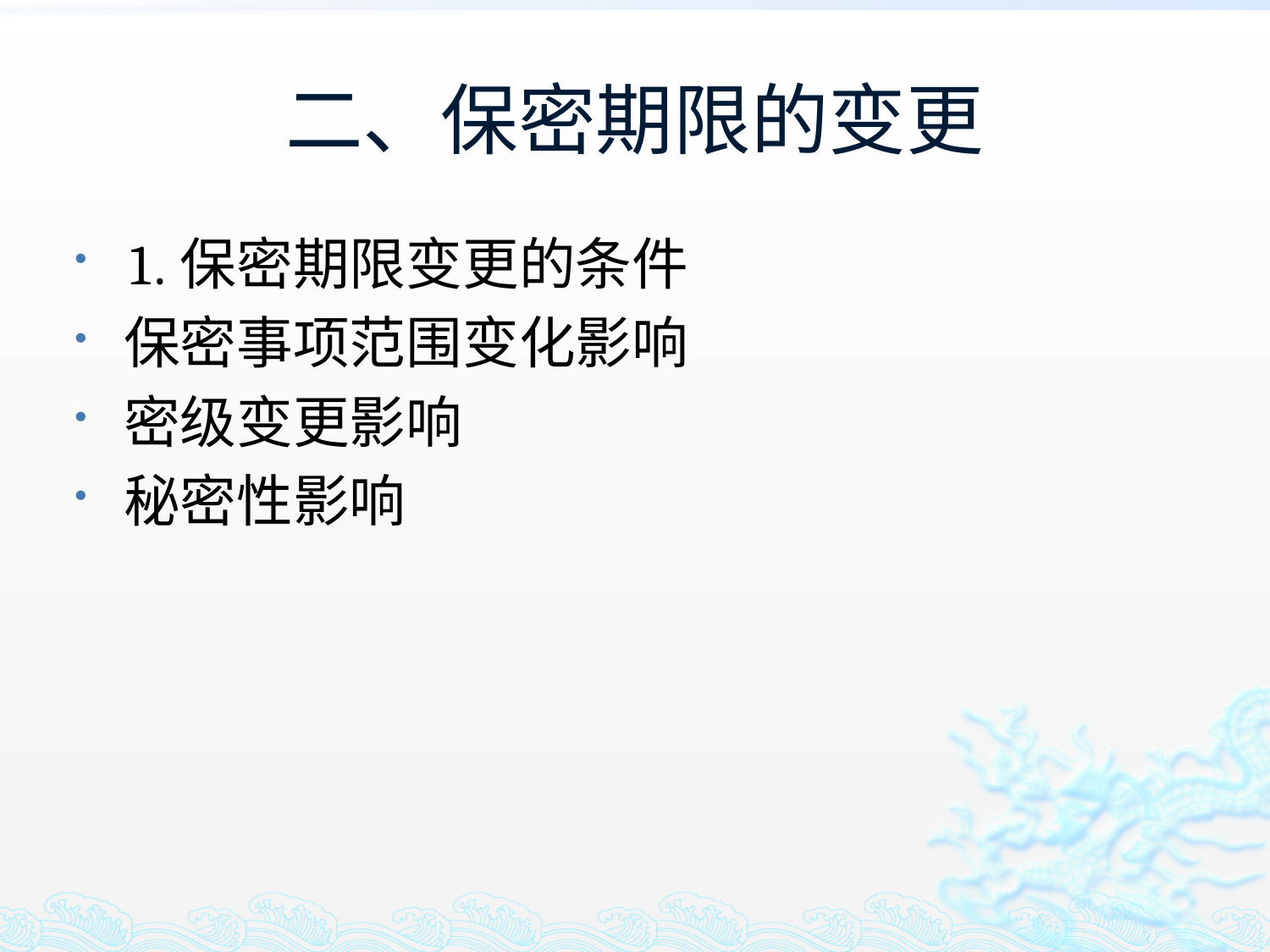

# 二、保密期限的变更
1.保密期限变更的条件
保密事项范围变化影响
密级变更影响
秘密性影响